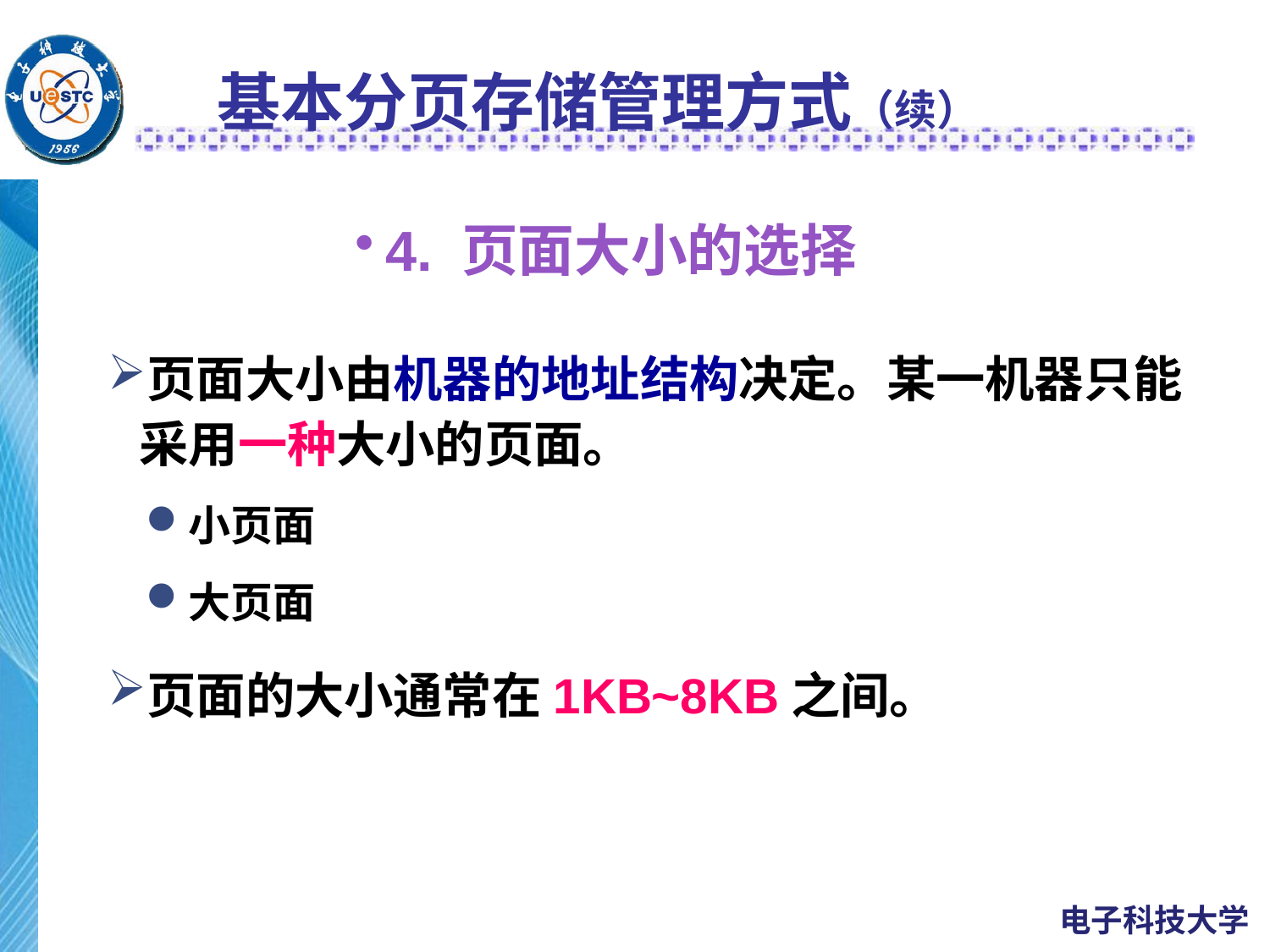

基本分页存储管理方式（续）
# 4. 页面大小的选择
页面大小由机器的地址结构决定。某一机器只能采用一种大小的页面。
小页面
大页面
页面的大小通常在1KB~8KB之间。